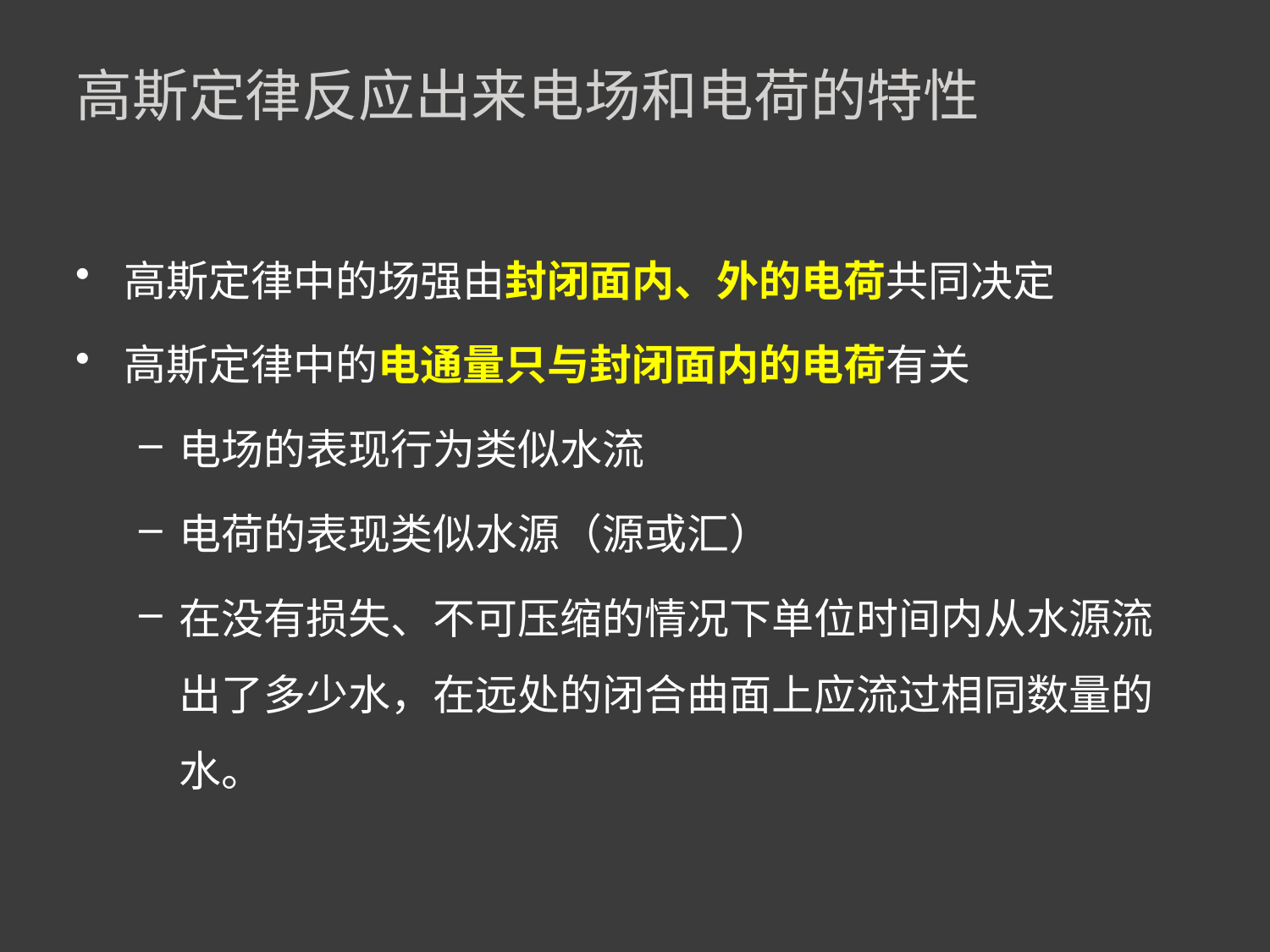

# 高斯定律反应出来电场和电荷的特性
高斯定律中的场强由封闭面内、外的电荷共同决定
高斯定律中的电通量只与封闭面内的电荷有关
电场的表现行为类似水流
电荷的表现类似水源（源或汇）
在没有损失、不可压缩的情况下单位时间内从水源流出了多少水，在远处的闭合曲面上应流过相同数量的水。